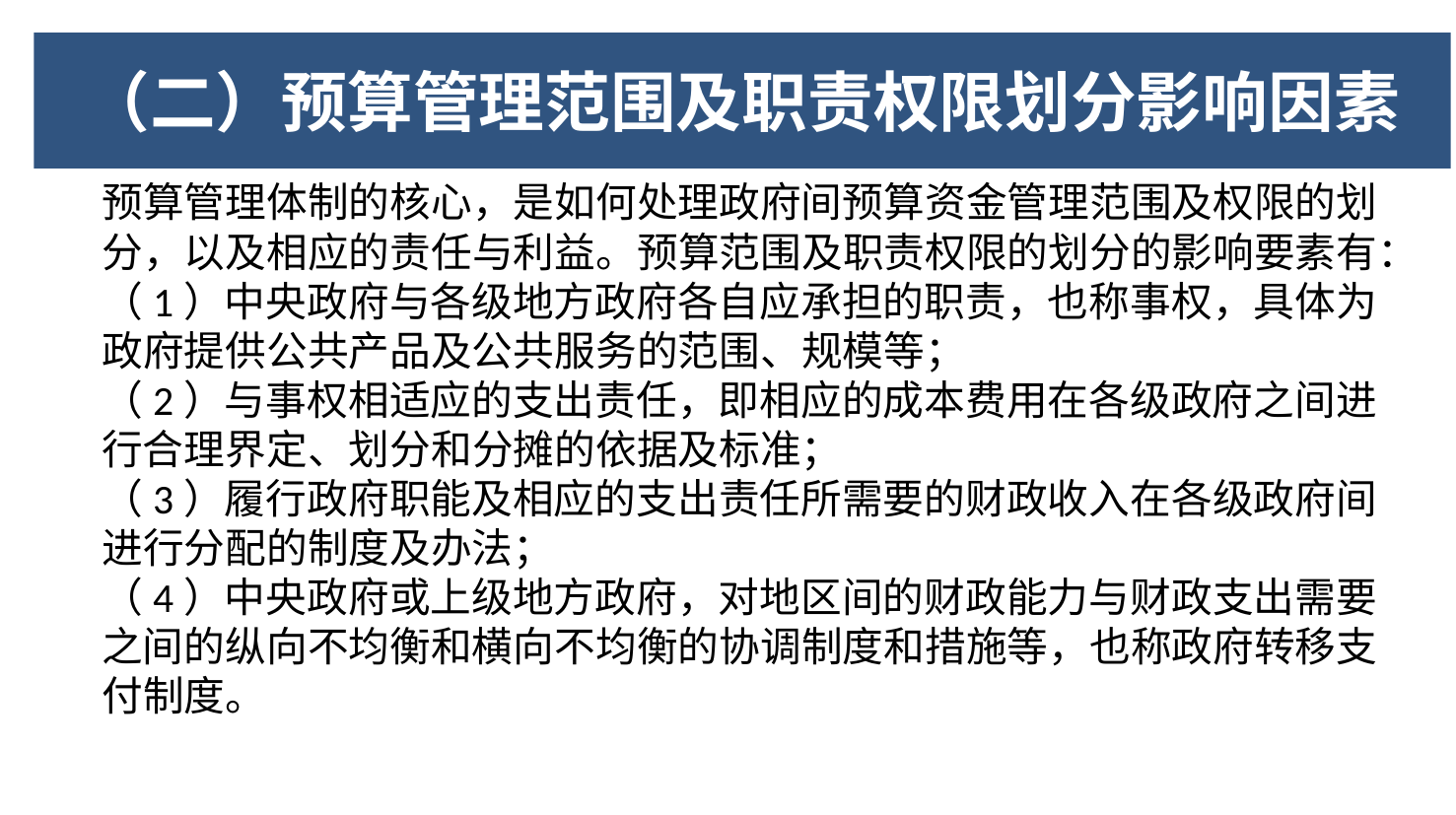

二、各级政府间预算管理体系及职权
# （二）预算管理范围及职责权限划分影响因素
预算管理体制的核心，是如何处理政府间预算资金管理范围及权限的划分，以及相应的责任与利益。预算范围及职责权限的划分的影响要素有：
（1）中央政府与各级地方政府各自应承担的职责，也称事权，具体为政府提供公共产品及公共服务的范围、规模等；
（2）与事权相适应的支出责任，即相应的成本费用在各级政府之间进行合理界定、划分和分摊的依据及标准；
（3）履行政府职能及相应的支出责任所需要的财政收入在各级政府间进行分配的制度及办法；
（4）中央政府或上级地方政府，对地区间的财政能力与财政支出需要之间的纵向不均衡和横向不均衡的协调制度和措施等，也称政府转移支付制度。